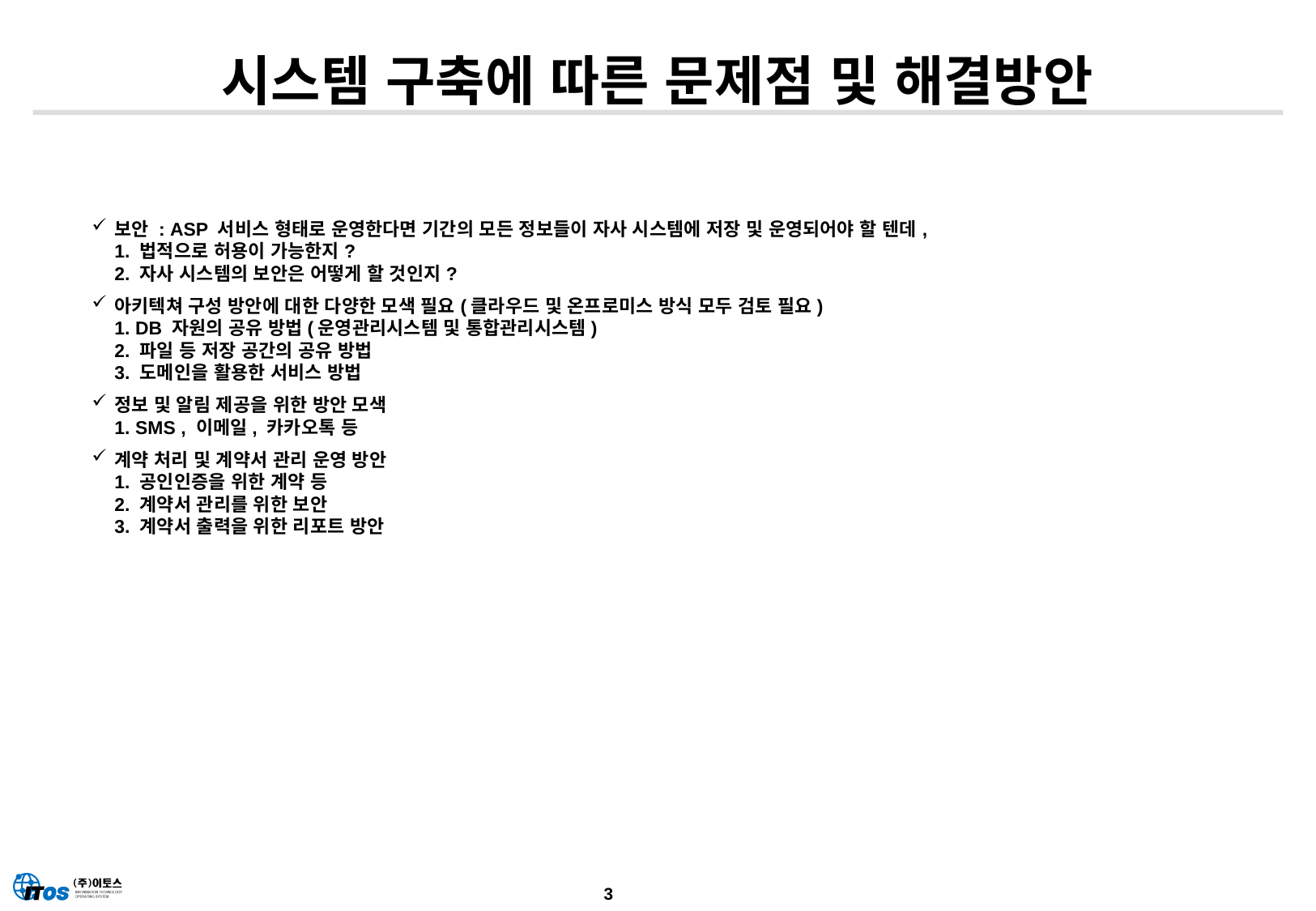

# 시스템 구축에 따른 문제점 및 해결방안
보안 : ASP 서비스 형태로 운영한다면 기간의 모든 정보들이 자사 시스템에 저장 및 운영되어야 할 텐데,
1. 법적으로 허용이 가능한지?
2. 자사 시스템의 보안은 어떻게 할 것인지?
아키텍쳐 구성 방안에 대한 다양한 모색 필요(클라우드 및 온프로미스 방식 모두 검토 필요)
1. DB 자원의 공유 방법(운영관리시스템 및 통합관리시스템)
2. 파일 등 저장 공간의 공유 방법
3. 도메인을 활용한 서비스 방법
정보 및 알림 제공을 위한 방안 모색
1. SMS , 이메일, 카카오톡 등
계약 처리 및 계약서 관리 운영 방안
1. 공인인증을 위한 계약 등
2. 계약서 관리를 위한 보안
3. 계약서 출력을 위한 리포트 방안